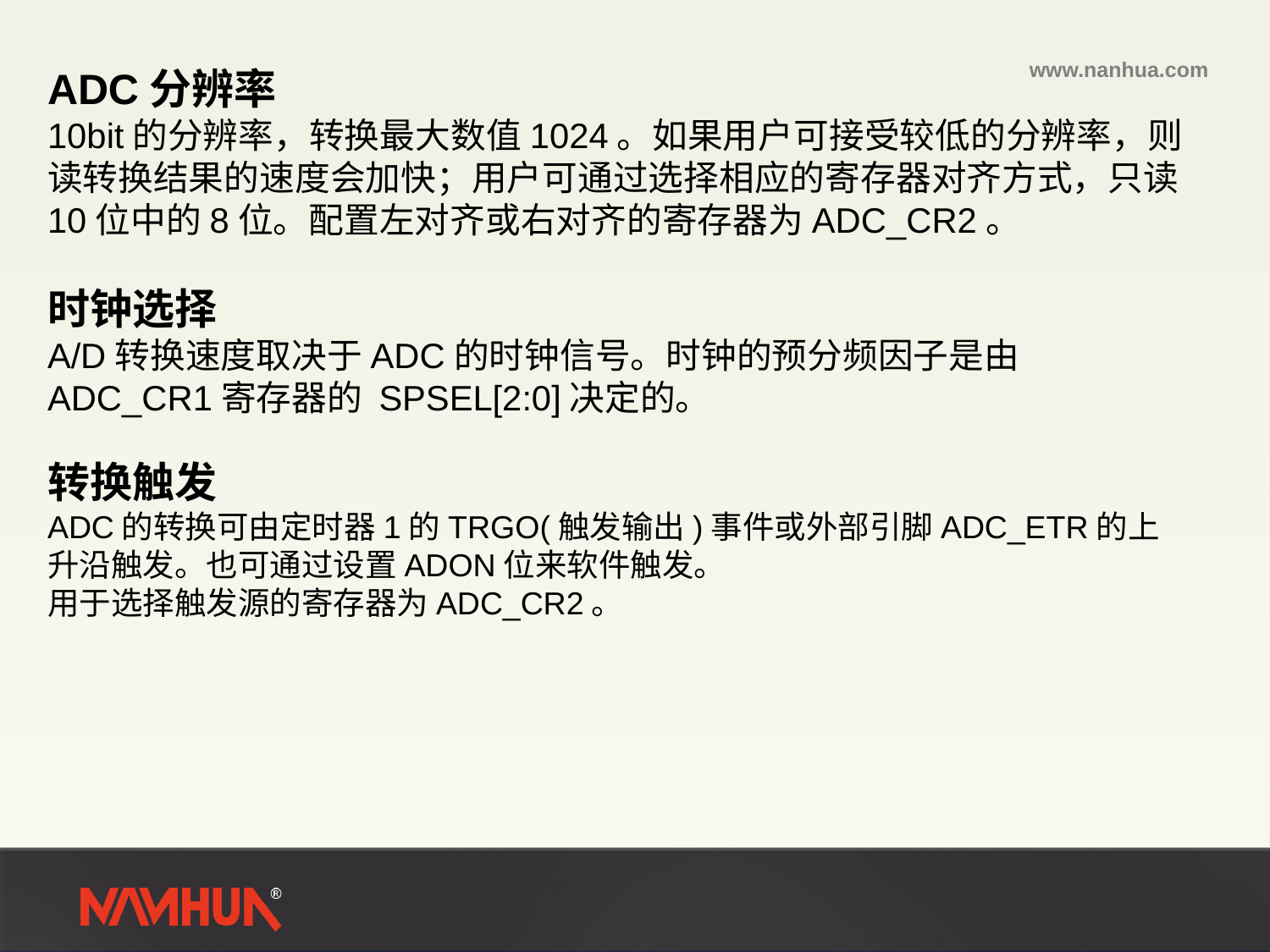

ADC分辨率
10bit的分辨率，转换最大数值1024。如果用户可接受较低的分辨率，则读转换结果的速度会加快；用户可通过选择相应的寄存器对齐方式，只读10位中的8位。配置左对齐或右对齐的寄存器为ADC_CR2。

时钟选择
A/D转换速度取决于ADC的时钟信号。时钟的预分频因子是由 ADC_CR1寄存器的 SPSEL[2:0]决定的。

转换触发
ADC的转换可由定时器1的TRGO(触发输出)事件或外部引脚ADC_ETR的上升沿触发。也可通过设置ADON位来软件触发。
用于选择触发源的寄存器为ADC_CR2。